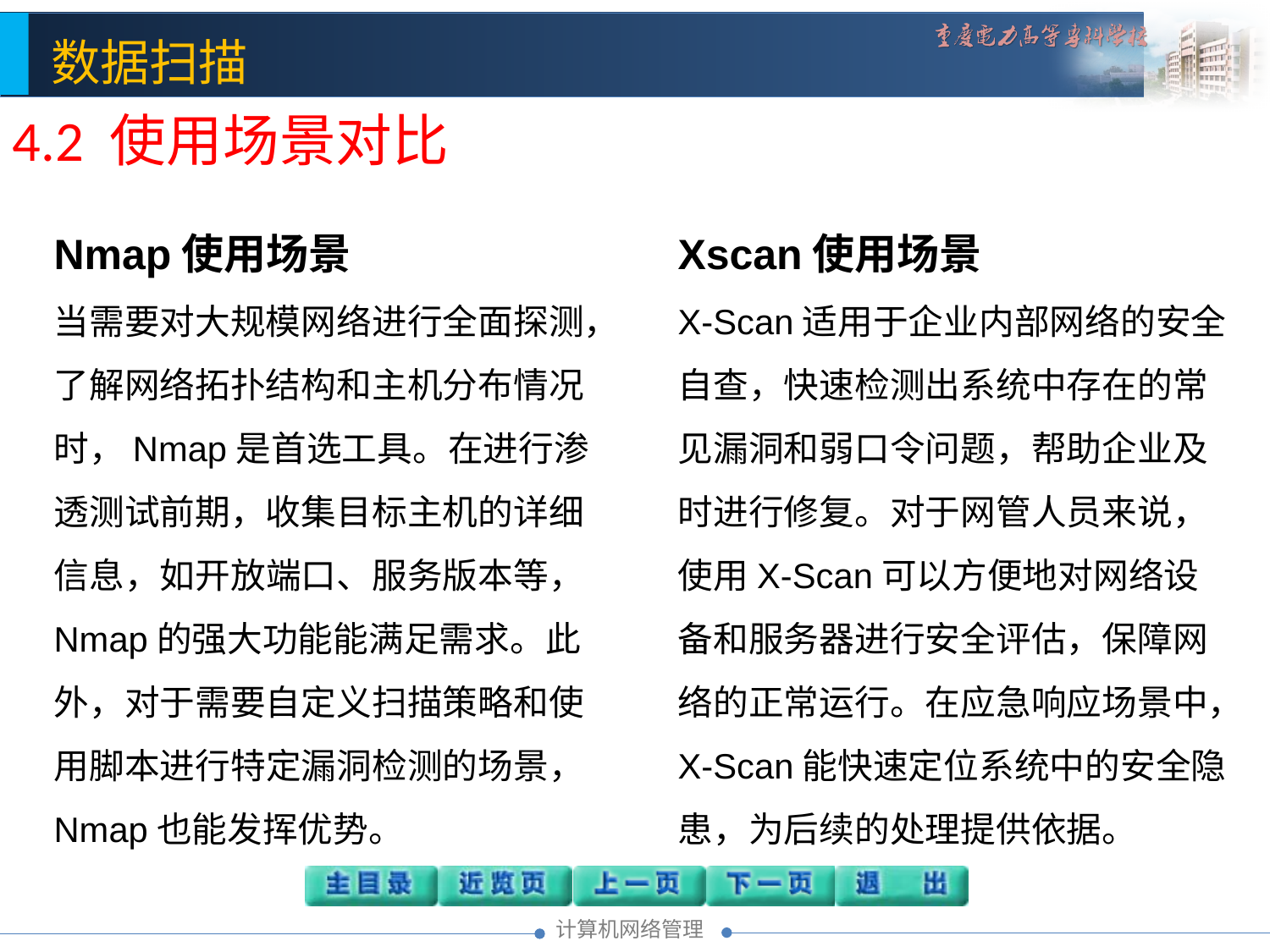

4.2 使用场景对比
Nmap使用场景
当需要对大规模网络进行全面探测，了解网络拓扑结构和主机分布情况时，Nmap是首选工具。在进行渗透测试前期，收集目标主机的详细信息，如开放端口、服务版本等，Nmap的强大功能能满足需求。此外，对于需要自定义扫描策略和使用脚本进行特定漏洞检测的场景，Nmap也能发挥优势。
Xscan使用场景
X-Scan适用于企业内部网络的安全自查，快速检测出系统中存在的常见漏洞和弱口令问题，帮助企业及时进行修复。对于网管人员来说，使用X-Scan可以方便地对网络设备和服务器进行安全评估，保障网络的正常运行。在应急响应场景中，X-Scan能快速定位系统中的安全隐患，为后续的处理提供依据。